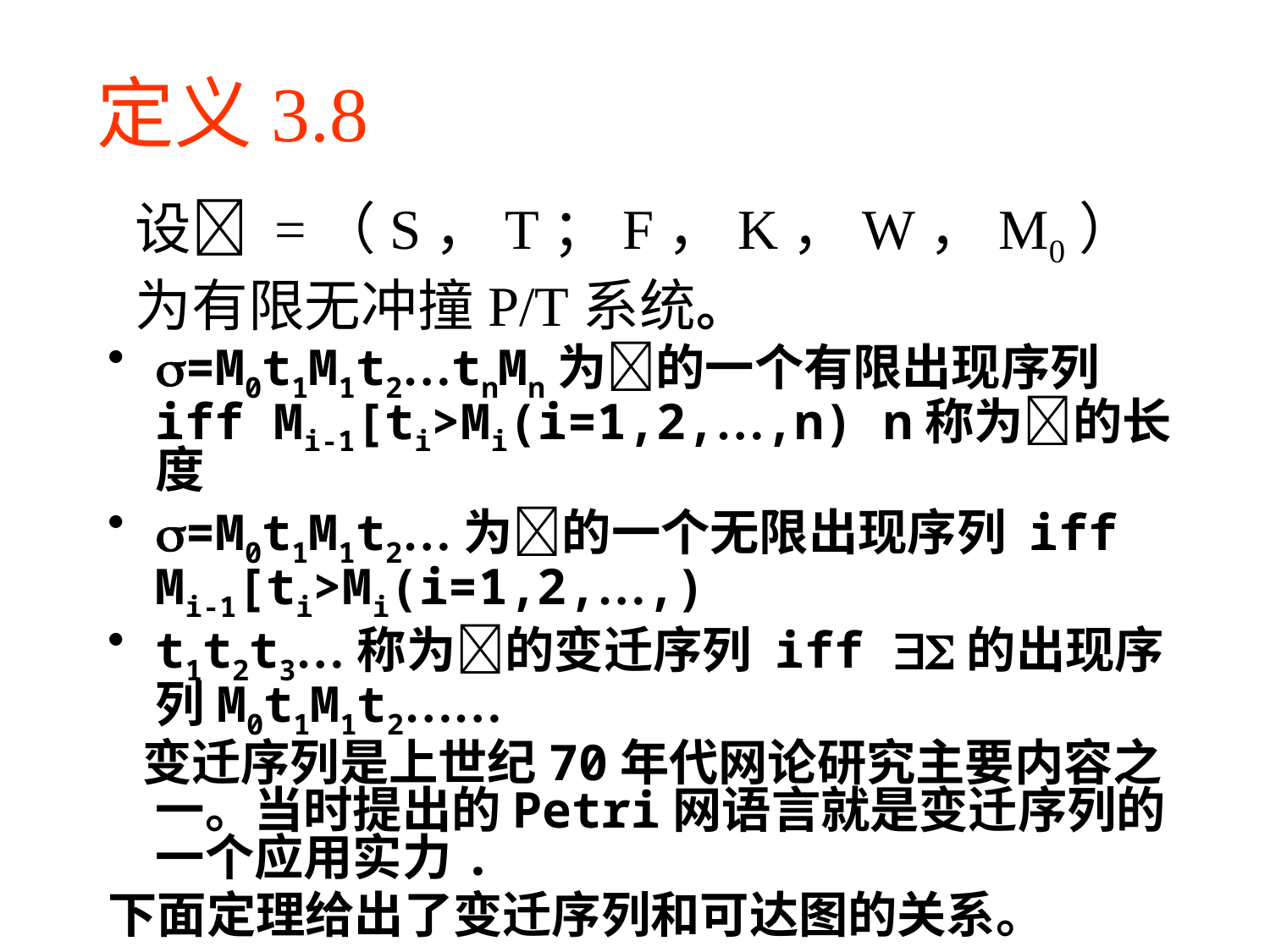

# 定义3.8
	设Σ =（S，T；F，K，W，M0）为有限无冲撞P/T系统。
σ=M0t1M1t2…tnMn为Σ的一个有限出现序列 iff Mi-1[ti>Mi(i=1,2,…,n) n称为σ的长度
σ=M0t1M1t2…为Σ的一个无限出现序列 iff Mi-1[ti>Mi(i=1,2,…,)
t1t2t3…称为Σ的变迁序列 iff ∃Σ的出现序列M0t1M1t2……
  变迁序列是上世纪70年代网论研究主要内容之一。当时提出的Petri网语言就是变迁序列的一个应用实力.
下面定理给出了变迁序列和可达图的关系。